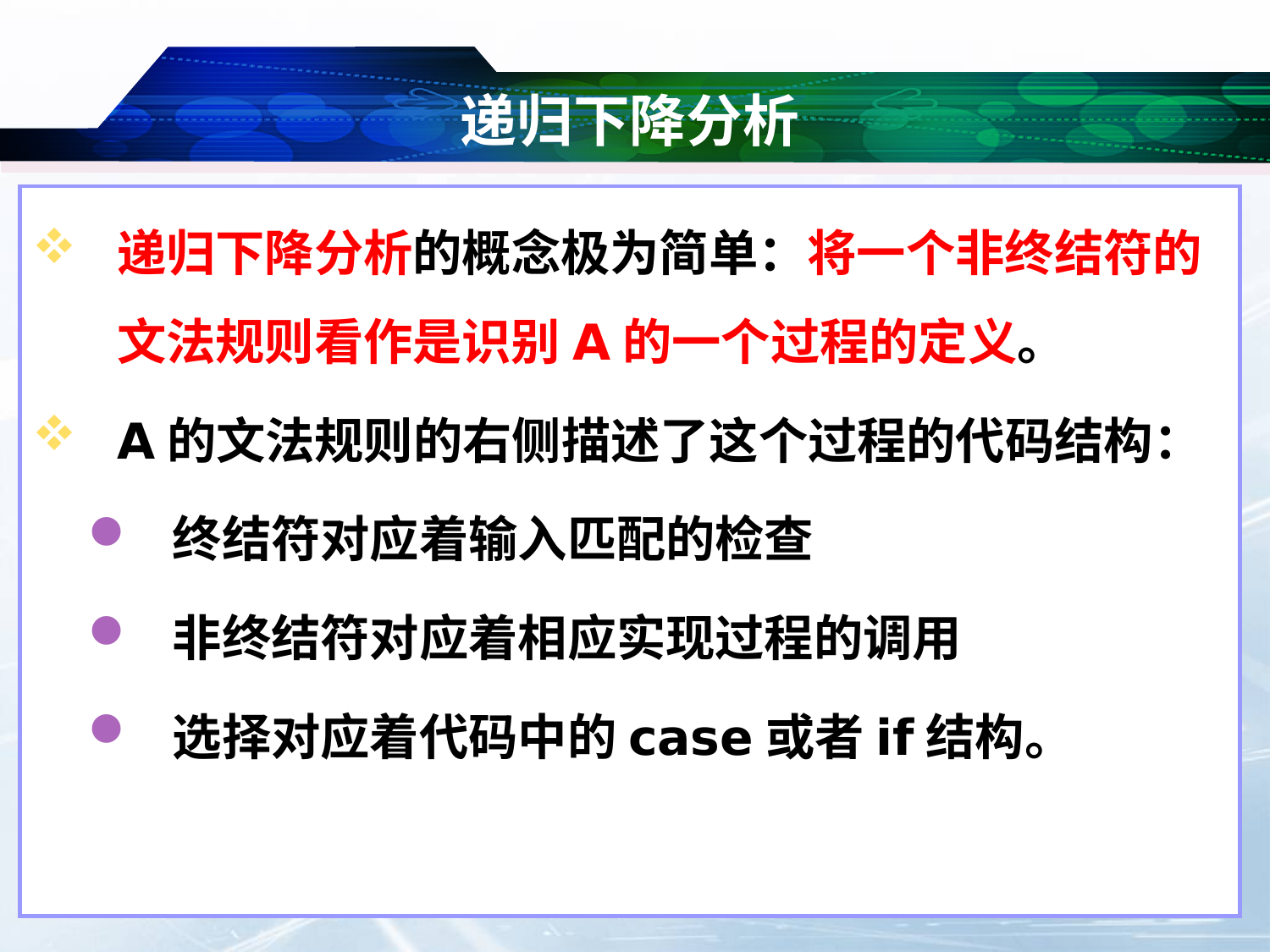

# 递归下降分析
递归下降分析的概念极为简单：将一个非终结符的文法规则看作是识别A的一个过程的定义。
A的文法规则的右侧描述了这个过程的代码结构：
终结符对应着输入匹配的检查
非终结符对应着相应实现过程的调用
选择对应着代码中的case或者if结构。